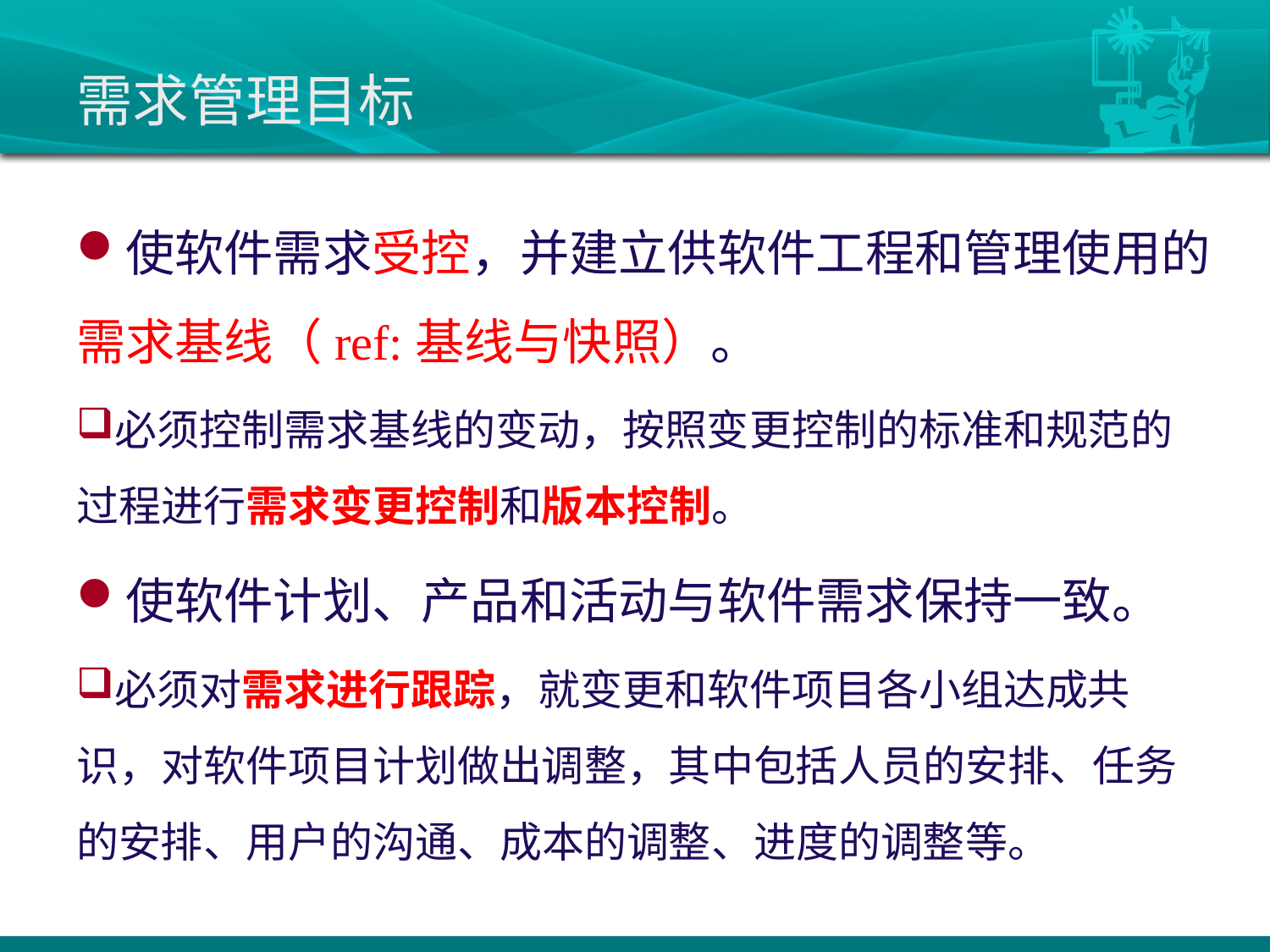

# 需求管理目标
使软件需求受控，并建立供软件工程和管理使用的需求基线（ref:基线与快照）。
必须控制需求基线的变动，按照变更控制的标准和规范的过程进行需求变更控制和版本控制。
使软件计划、产品和活动与软件需求保持一致。
必须对需求进行跟踪，就变更和软件项目各小组达成共识，对软件项目计划做出调整，其中包括人员的安排、任务的安排、用户的沟通、成本的调整、进度的调整等。